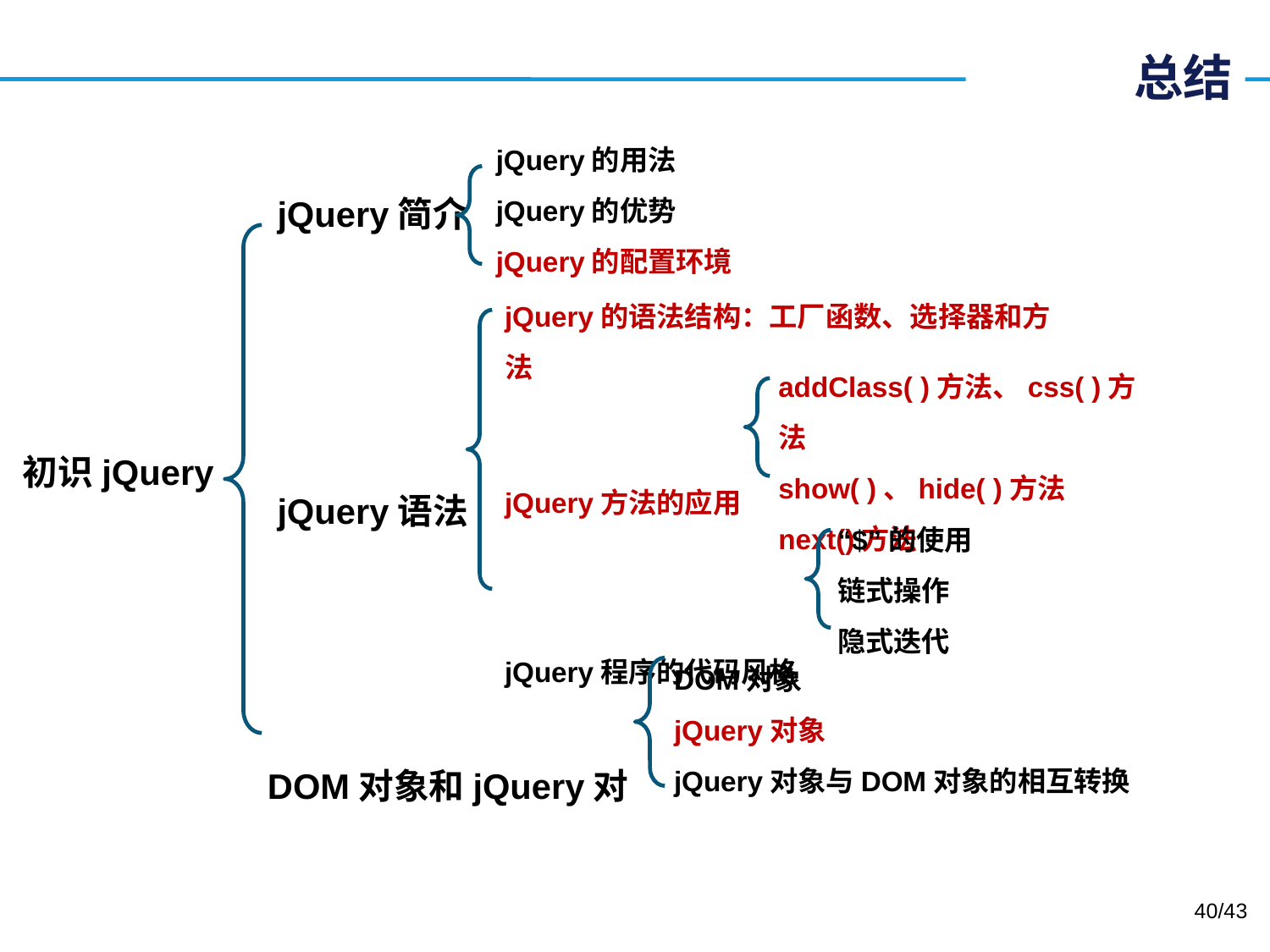

# 总结
jQuery的用法
jQuery的优势
jQuery的配置环境

 jQuery简介
 jQuery语法
DOM对象和jQuery对象

jQuery的语法结构：工厂函数、选择器和方法
jQuery方法的应用
jQuery程序的代码风格

addClass( )方法、css( )方法
show( )、hide( )方法
next()方法

初识jQuery
“$”的使用
链式操作
隐式迭代

DOM对象
jQuery对象
jQuery对象与DOM对象的相互转换

40/43